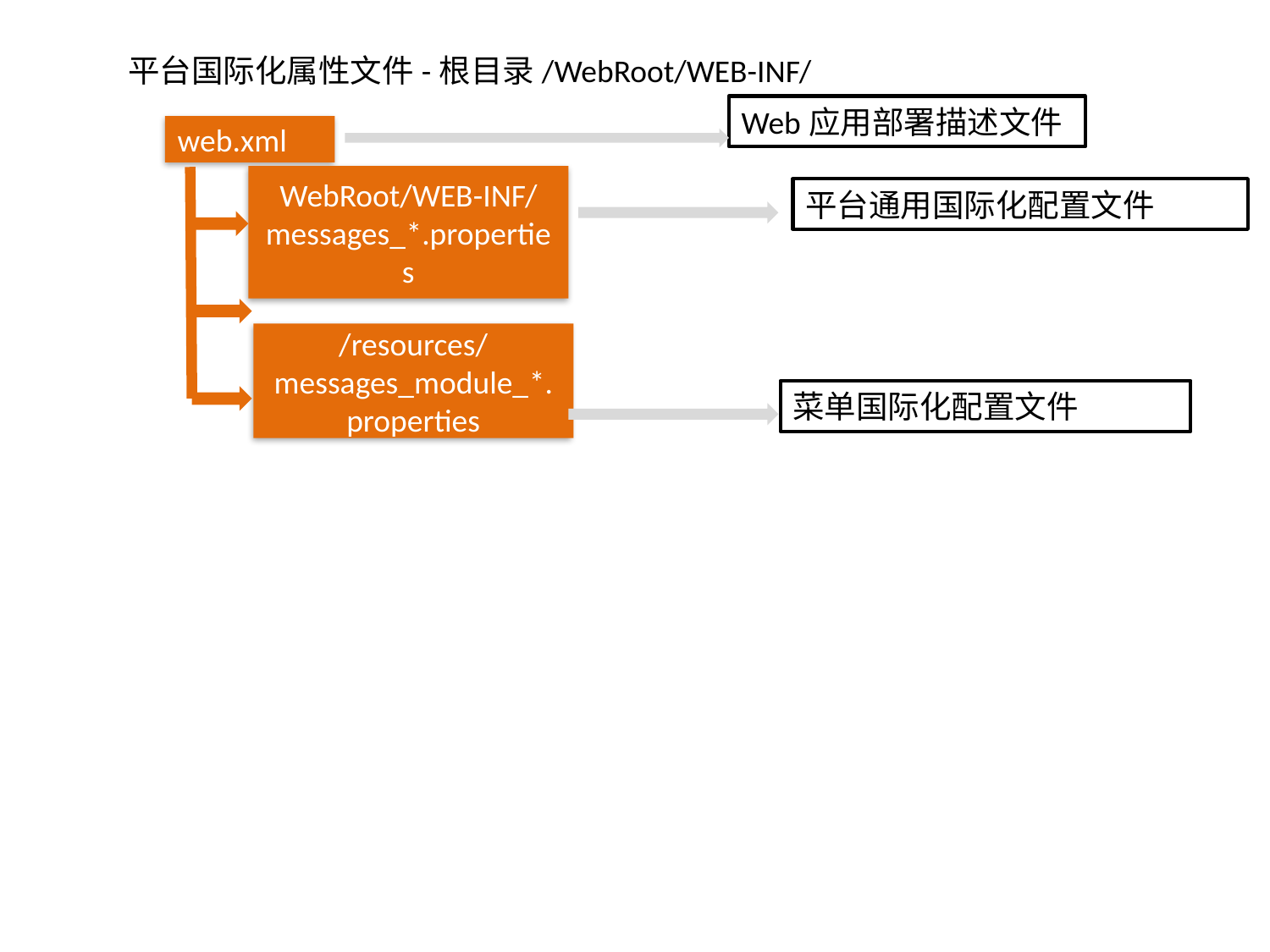

平台国际化属性文件-根目录/WebRoot/WEB-INF/
Web应用部署描述文件
web.xml

WebRoot/WEB-INF/messages_*.properties
平台通用国际化配置文件

/resources/messages_module_*.properties
菜单国际化配置文件